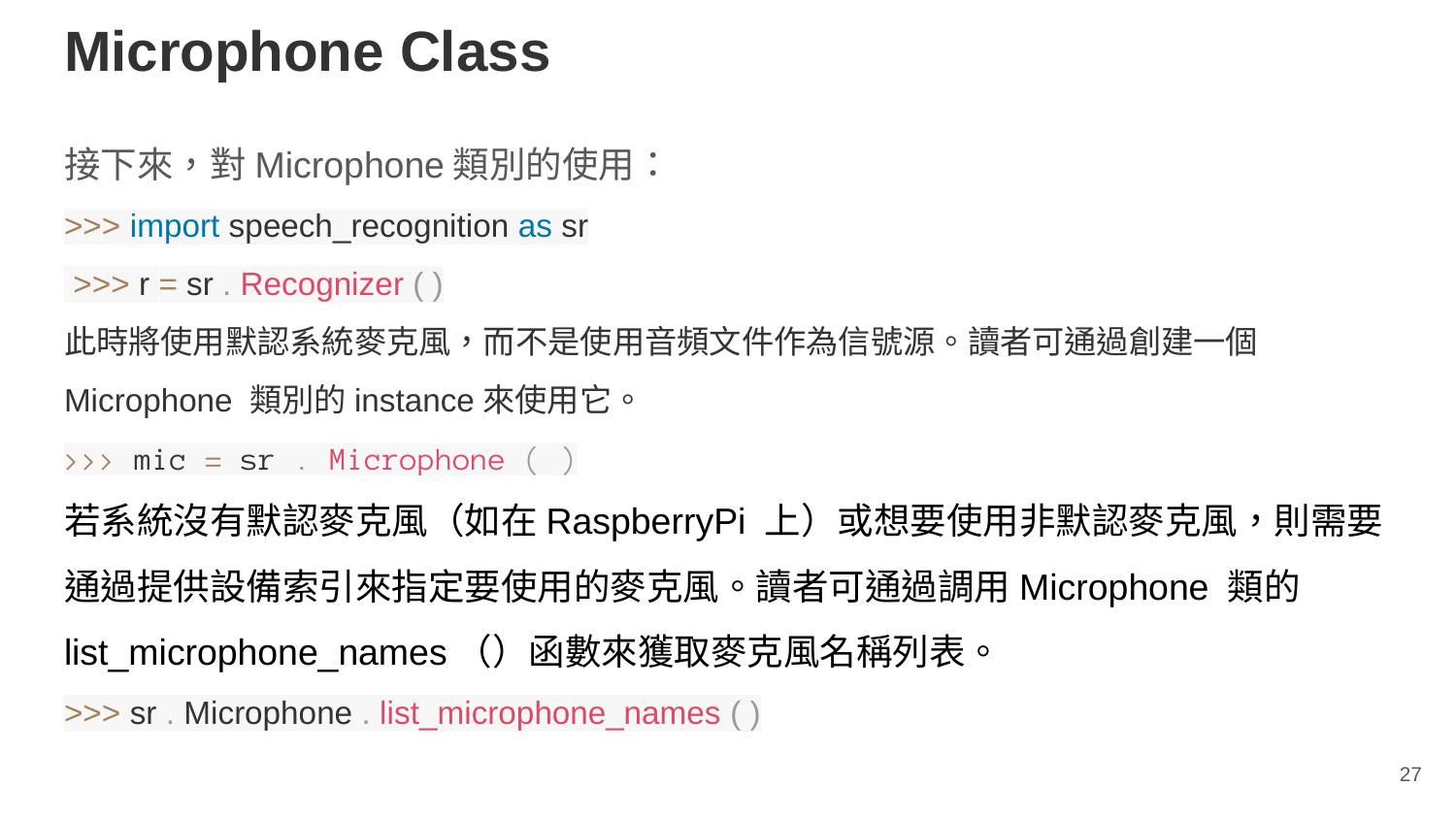

# Microphone Class
接下來，對Microphone類別的使用：
>>> import speech_recognition as sr
 >>> r = sr . Recognizer ( )
此時將使用默認系統麥克風，而不是使用音頻文件作為信號源。讀者可通過創建一個Microphone 類別的instance來使用它。
>>> mic = sr . Microphone ( )
若系統沒有默認麥克風（如在RaspberryPi 上）或想要使用非默認麥克風，則需要通過提供設備索引來指定要使用的麥克風。讀者可通過調用Microphone 類的list_microphone_names（）函數來獲取麥克風名稱列表。
>>> sr . Microphone . list_microphone_names ( )

27